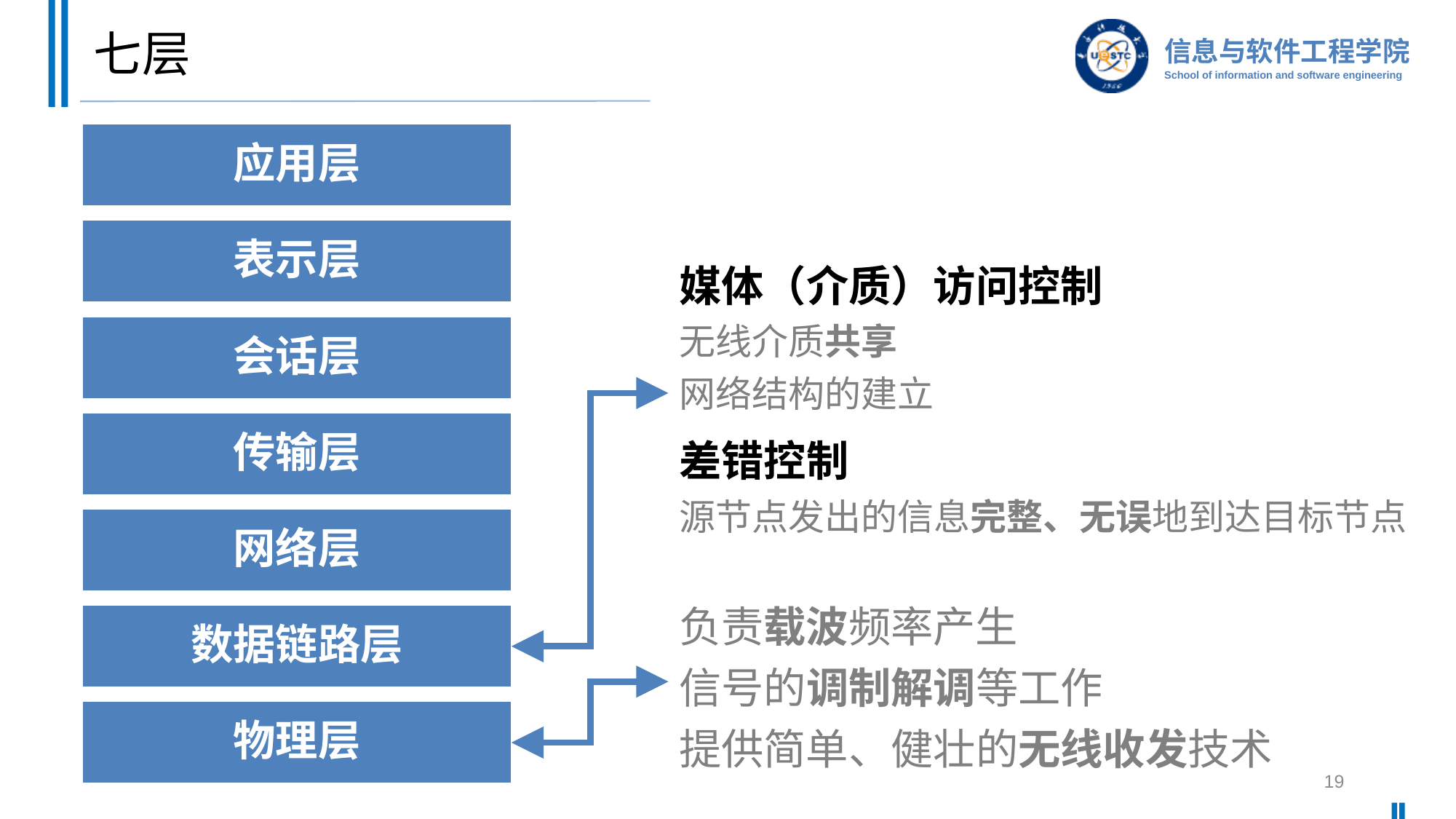

# 七层
应用层
表示层
媒体（介质）访问控制
无线介质共享
网络结构的建立
差错控制
源节点发出的信息完整、无误地到达目标节点
会话层
传输层
网络层
负责载波频率产生
信号的调制解调等工作
提供简单、健壮的无线收发技术
数据链路层
物理层
19